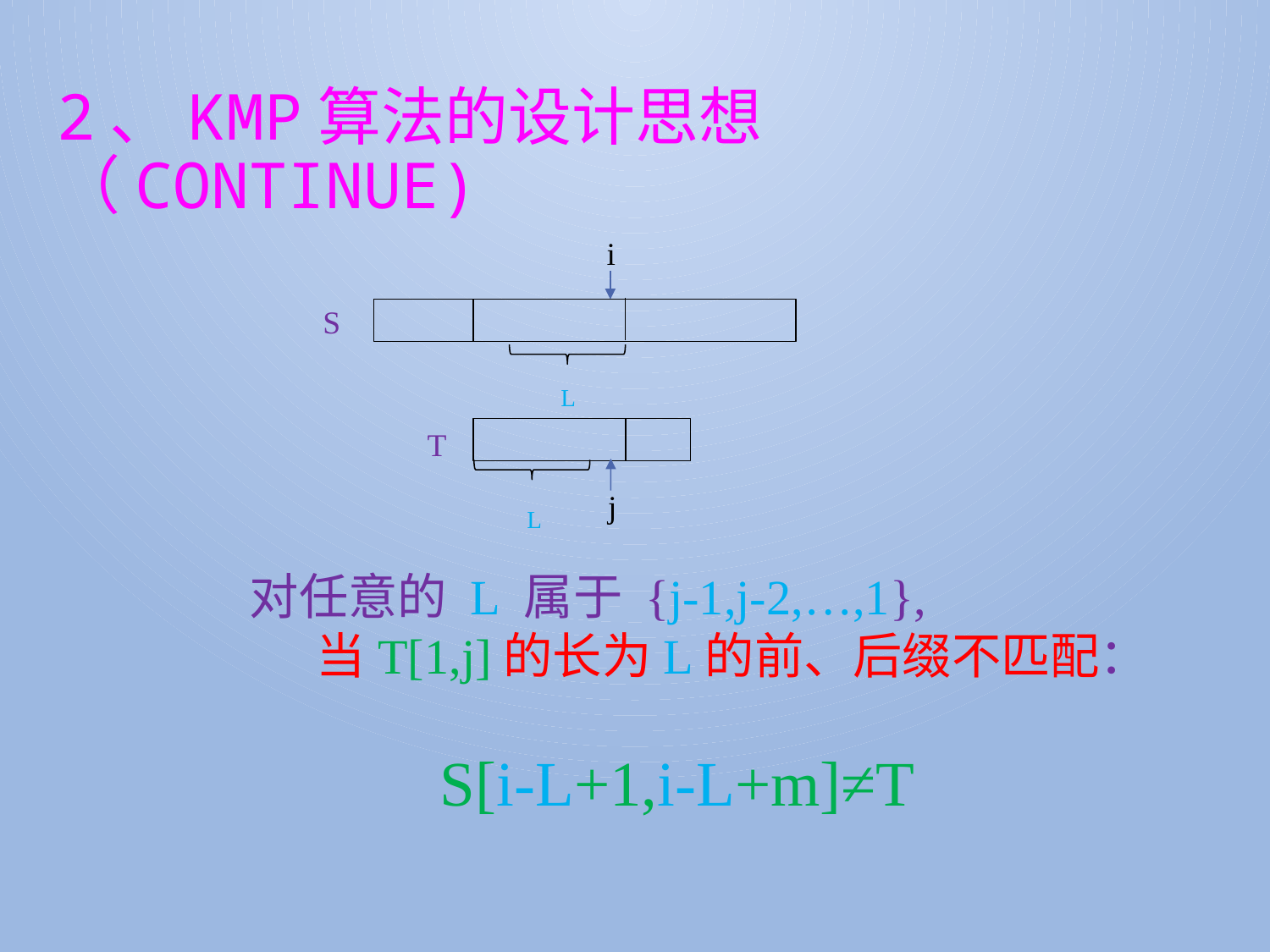

# 2、KMP算法的设计思想（continue)
i
S

L

T

L
j
对任意的 L 属于 {j-1,j-2,…,1},
     当T[1,j]的长为L的前、后缀不匹配：
            S[i-L+1,i-L+m]≠T